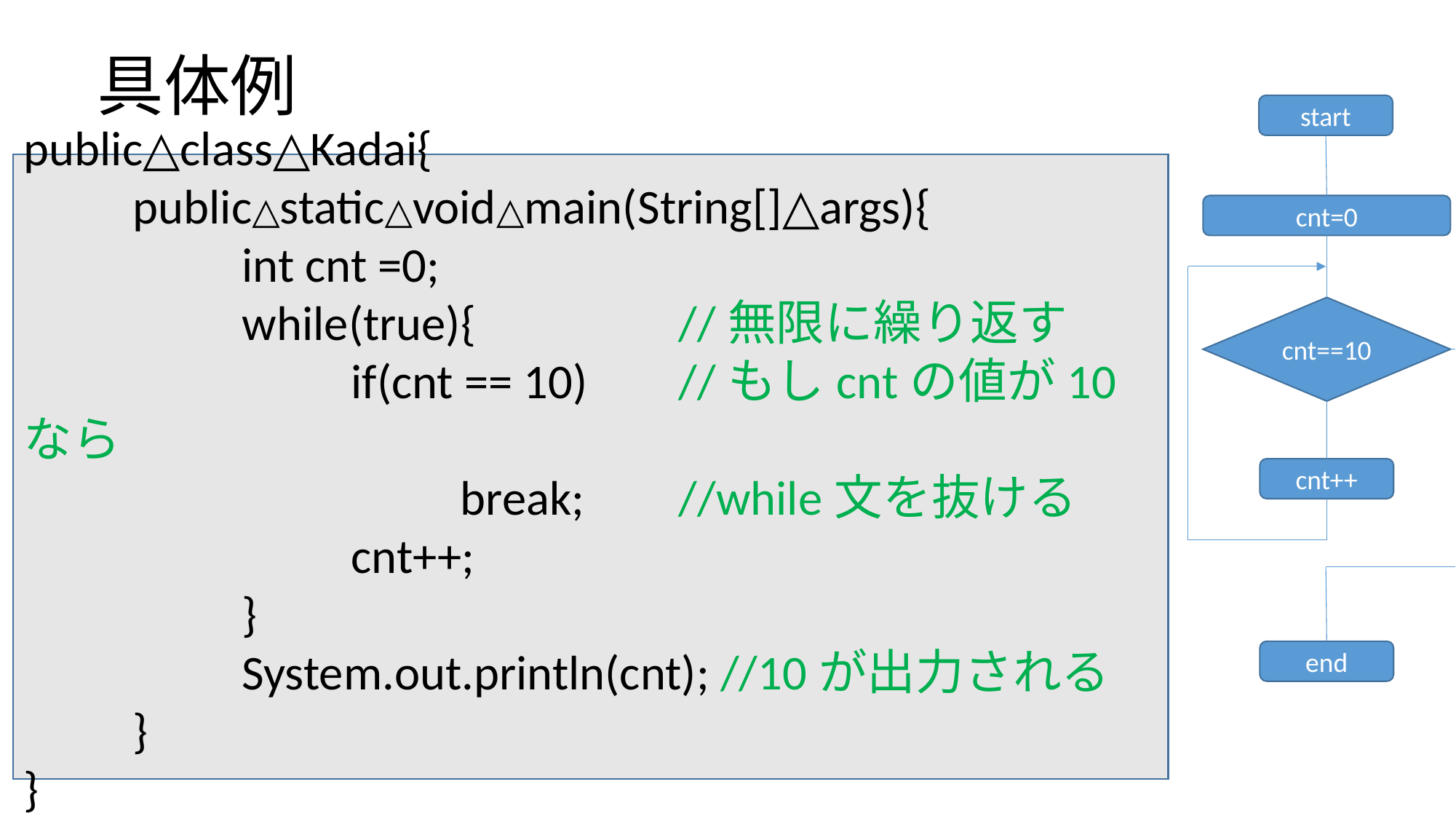

# 具体例
start
public△class△Kadai{
	public△static△void△main(String[]△args){
		int cnt =0;
		while(true){		//無限に繰り返す
			if(cnt == 10)	//もしcntの値が10なら
				break;	//while文を抜ける
			cnt++;
		}
		System.out.println(cnt); //10が出力される
	}
}
cnt=0
この流れが
break
　↓
cnt==10
cnt++
end